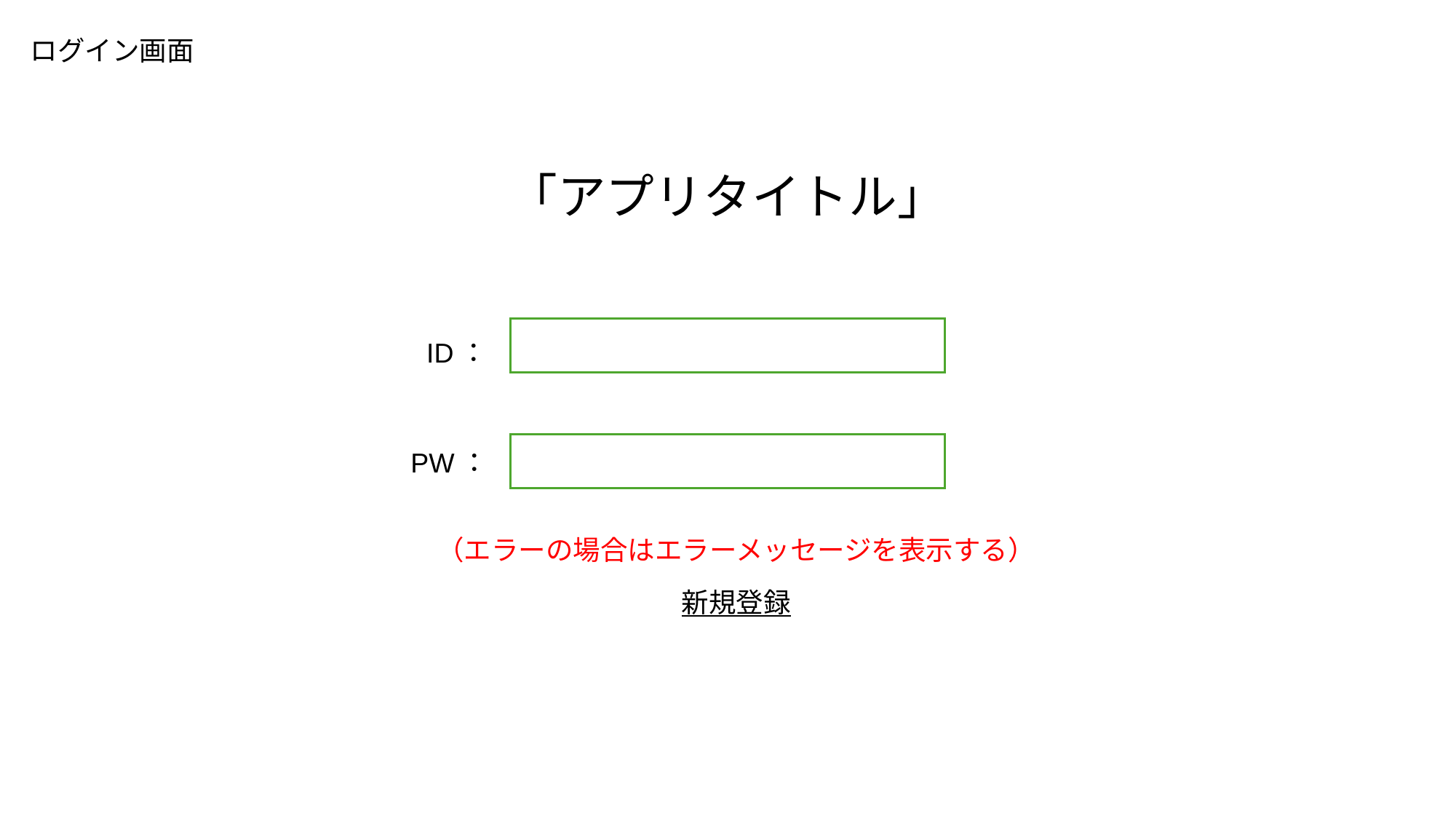

ログイン画面
「アプリタイトル」

ID：

PW：
（エラーの場合はエラーメッセージを表示する）
新規登録